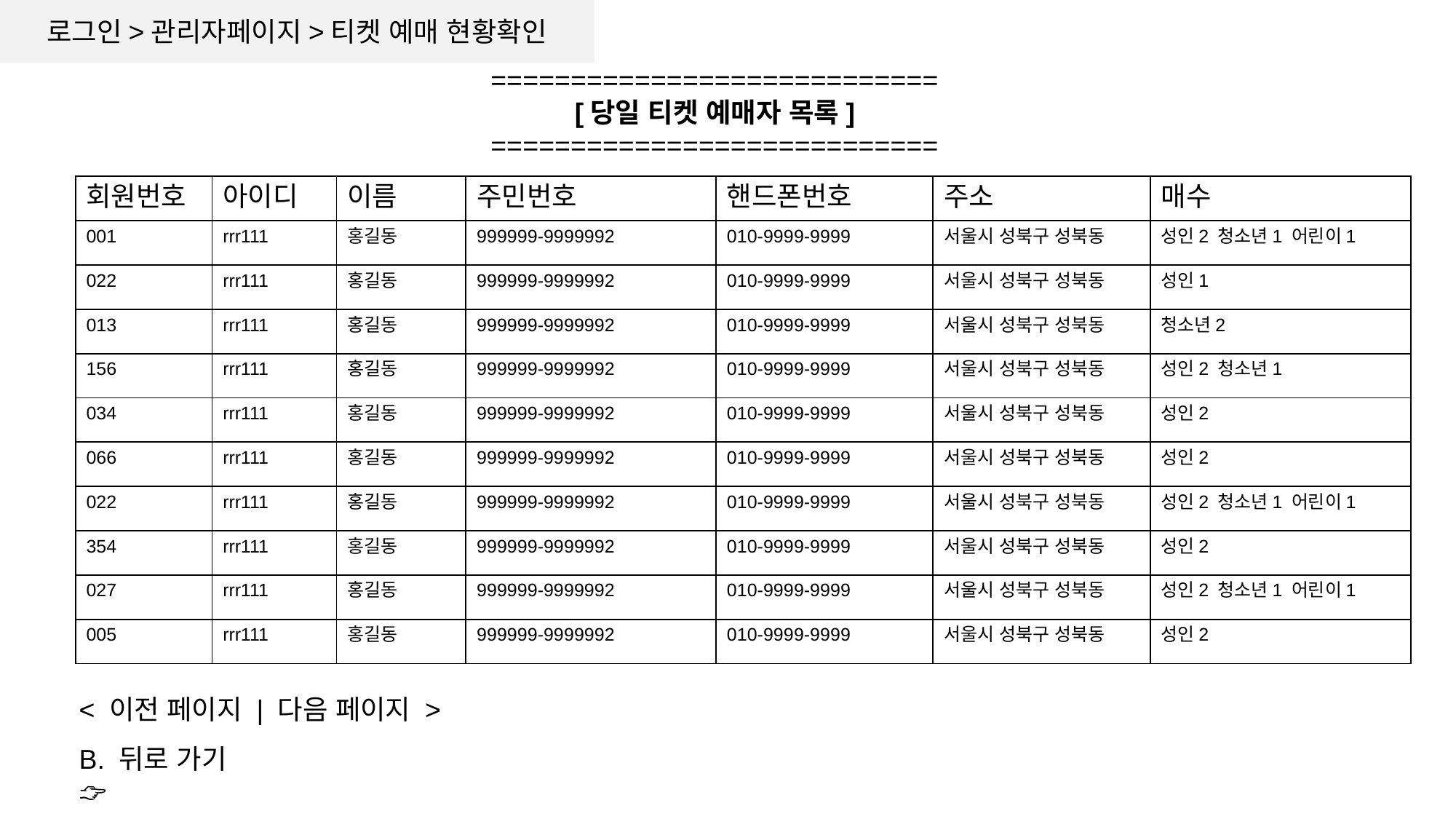

로그인>관리자페이지>티켓 예매 현황확인
============================
[당일 티켓 예매자 목록]
============================

| 회원번호 | 아이디 | 이름 | 주민번호 | 핸드폰번호 | 주소 | 매수 |
| --- | --- | --- | --- | --- | --- | --- |
| 001 | rrr111 | 홍길동 | 999999-9999992 | 010-9999-9999 | 서울시 성북구 성북동 | 성인2 청소년1 어린이1 |
| 022 | rrr111 | 홍길동 | 999999-9999992 | 010-9999-9999 | 서울시 성북구 성북동 | 성인1 |
| 013 | rrr111 | 홍길동 | 999999-9999992 | 010-9999-9999 | 서울시 성북구 성북동 | 청소년2 |
| 156 | rrr111 | 홍길동 | 999999-9999992 | 010-9999-9999 | 서울시 성북구 성북동 | 성인2 청소년1 |
| 034 | rrr111 | 홍길동 | 999999-9999992 | 010-9999-9999 | 서울시 성북구 성북동 | 성인2 |
| 066 | rrr111 | 홍길동 | 999999-9999992 | 010-9999-9999 | 서울시 성북구 성북동 | 성인2 |
| 022 | rrr111 | 홍길동 | 999999-9999992 | 010-9999-9999 | 서울시 성북구 성북동 | 성인2 청소년1 어린이1 |
| 354 | rrr111 | 홍길동 | 999999-9999992 | 010-9999-9999 | 서울시 성북구 성북동 | 성인2 |
| 027 | rrr111 | 홍길동 | 999999-9999992 | 010-9999-9999 | 서울시 성북구 성북동 | 성인2 청소년1 어린이1 |
| 005 | rrr111 | 홍길동 | 999999-9999992 | 010-9999-9999 | 서울시 성북구 성북동 | 성인2 |
< 이전 페이지 | 다음 페이지 >
B. 뒤로 가기
👉